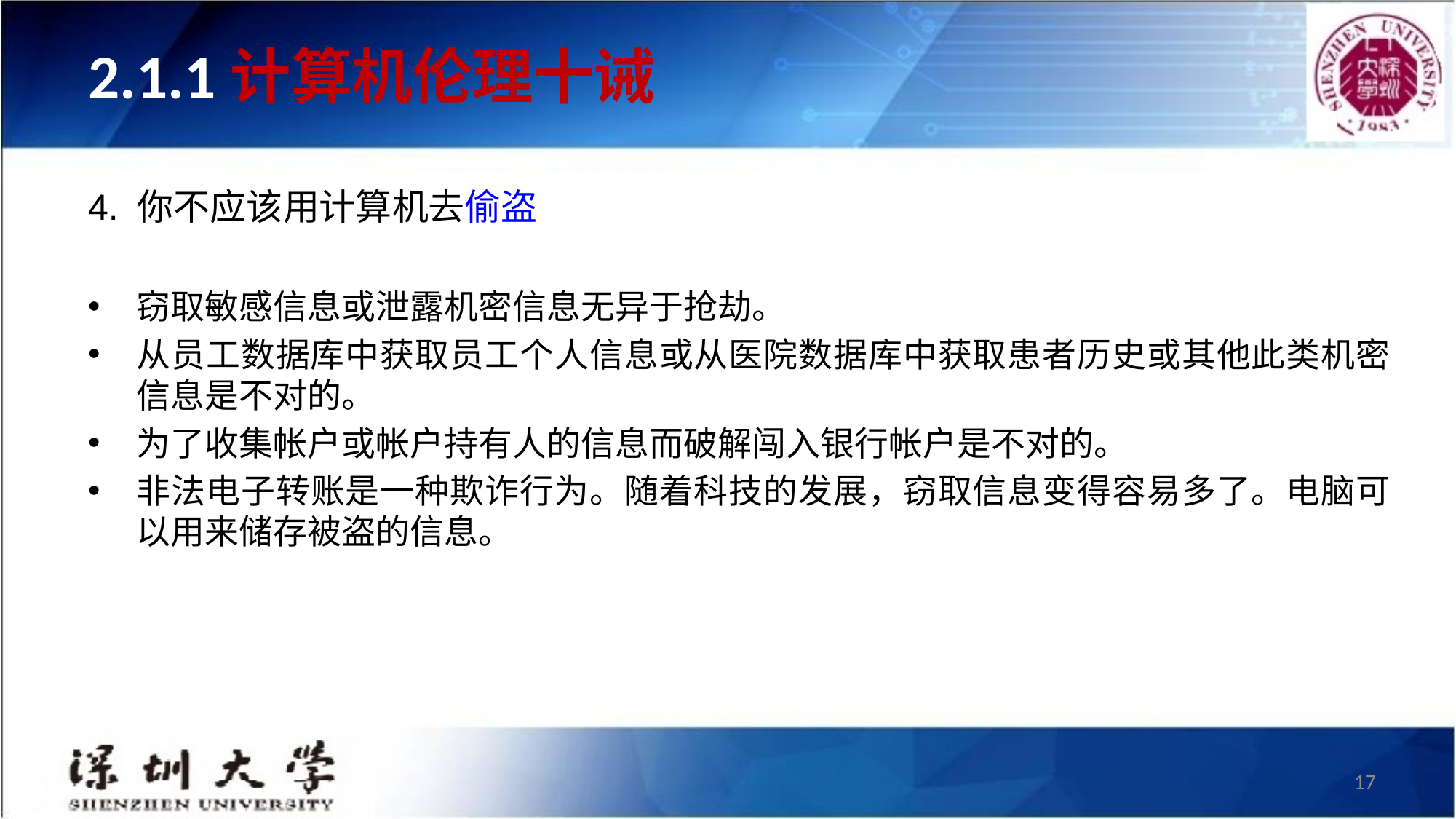

# 2.1.1计算机伦理十诫
4. 你不应该用计算机去偷盗

窃取敏感信息或泄露机密信息无异于抢劫。
从员工数据库中获取员工个人信息或从医院数据库中获取患者历史或其他此类机密信息是不对的。
为了收集帐户或帐户持有人的信息而破解闯入银行帐户是不对的。
非法电子转账是一种欺诈行为。随着科技的发展，窃取信息变得容易多了。电脑可以用来储存被盗的信息。
17